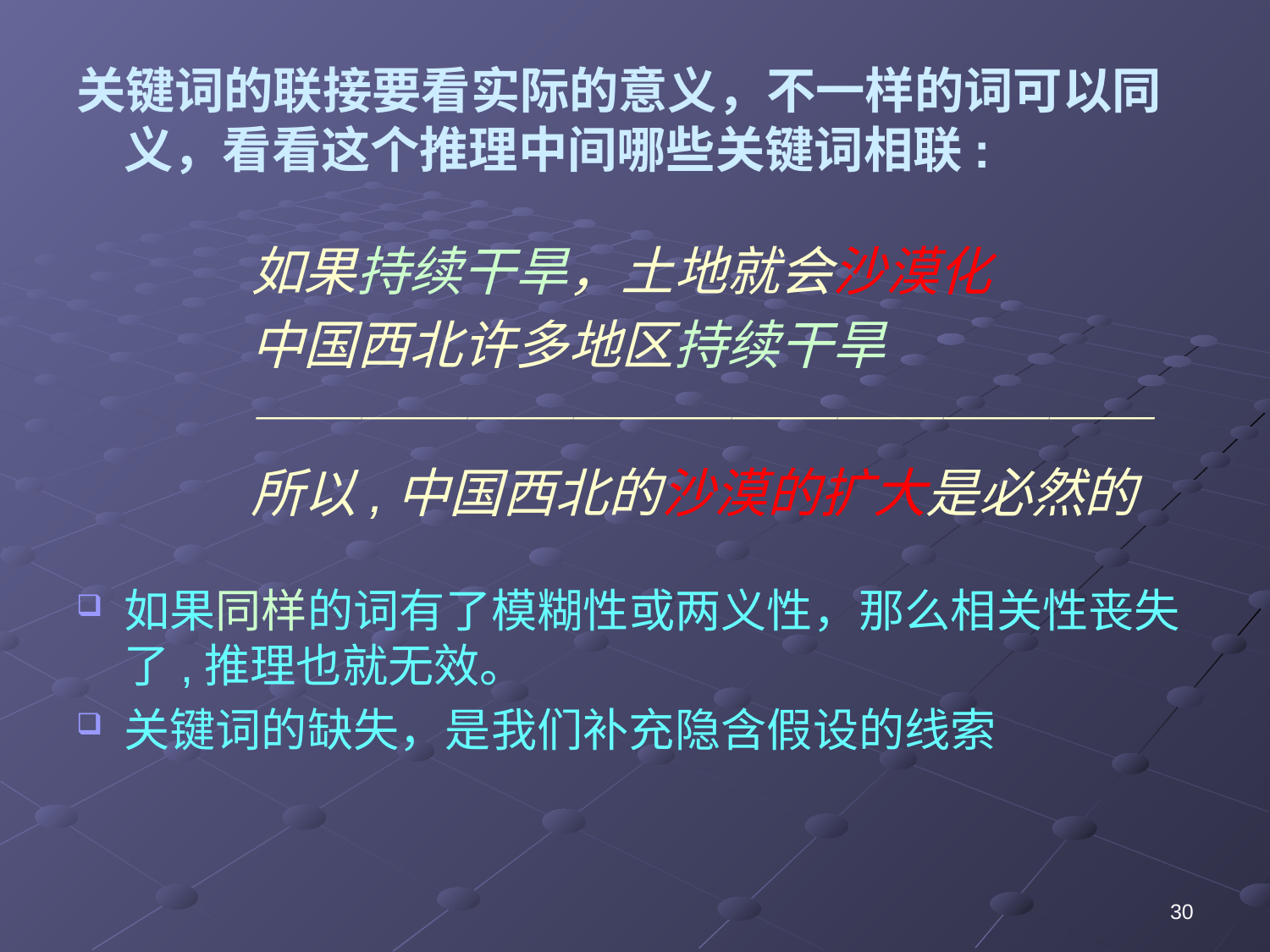

关键词的联接要看实际的意义，不一样的词可以同义，看看这个推理中间哪些关键词相联:

		如果持续干旱，土地就会沙漠化
		中国西北许多地区持续干旱
　　	─────────────────
		所以,中国西北的沙漠的扩大是必然的

如果同样的词有了模糊性或两义性，那么相关性丧失了,推理也就无效。
关键词的缺失，是我们补充隐含假设的线索
30